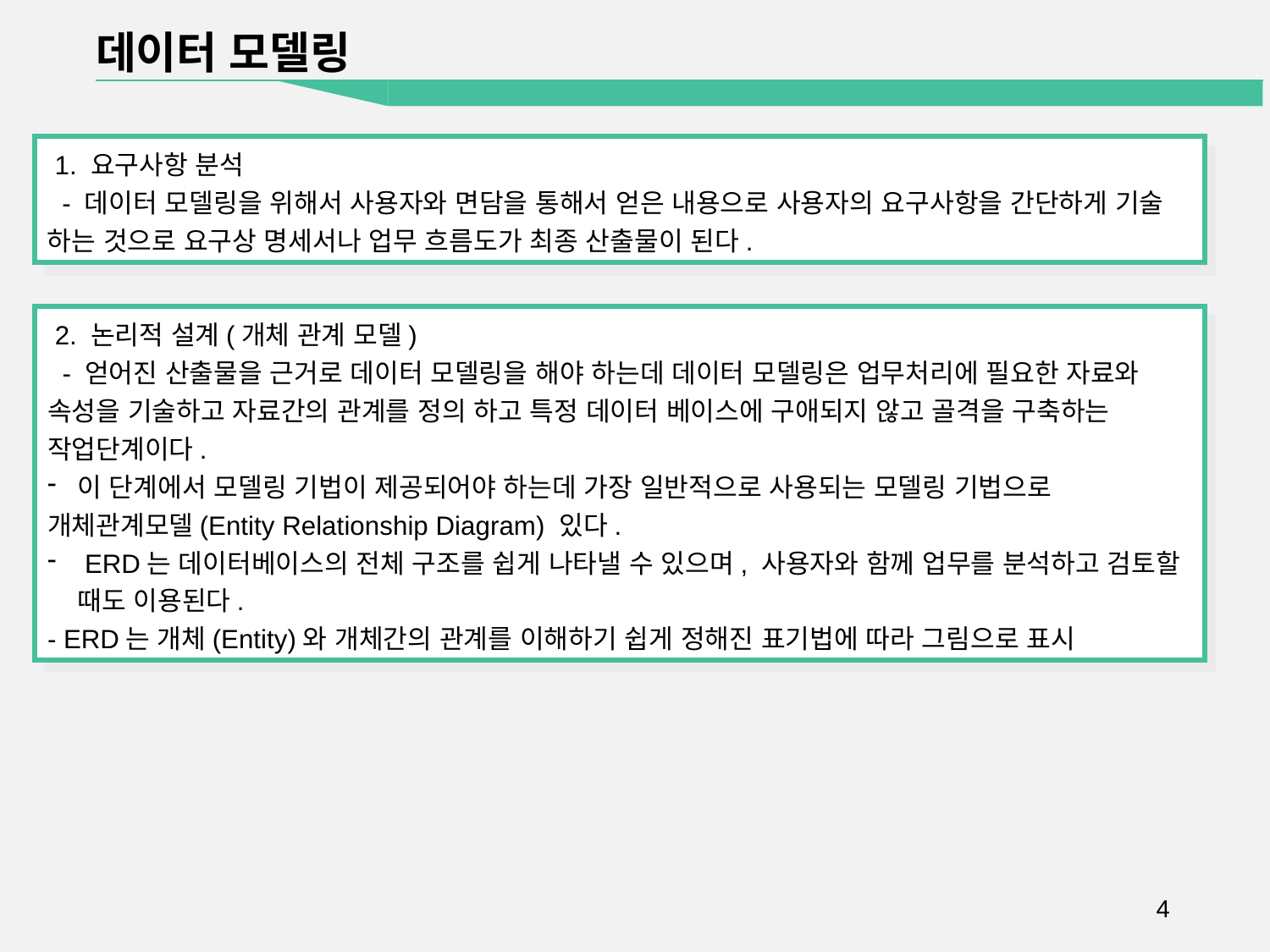

데이터 모델링

 1. 요구사항 분석
  - 데이터 모델링을 위해서 사용자와 면담을 통해서 얻은 내용으로 사용자의 요구사항을 간단하게 기술 하는 것으로 요구상 명세서나 업무 흐름도가 최종 산출물이 된다.
 2. 논리적 설계(개체 관계 모델)
  - 얻어진 산출물을 근거로 데이터 모델링을 해야 하는데 데이터 모델링은 업무처리에 필요한 자료와 속성을 기술하고 자료간의 관계를 정의 하고 특정 데이터 베이스에 구애되지 않고 골격을 구축하는 작업단계이다.
이 단계에서 모델링 기법이 제공되어야 하는데 가장 일반적으로 사용되는 모델링 기법으로
개체관계모델(Entity Relationship Diagram) 있다.
 ERD는 데이터베이스의 전체 구조를 쉽게 나타낼 수 있으며, 사용자와 함께 업무를 분석하고 검토할 때도 이용된다.
- ERD는 개체(Entity)와 개체간의 관계를 이해하기 쉽게 정해진 표기법에 따라 그림으로 표시
4